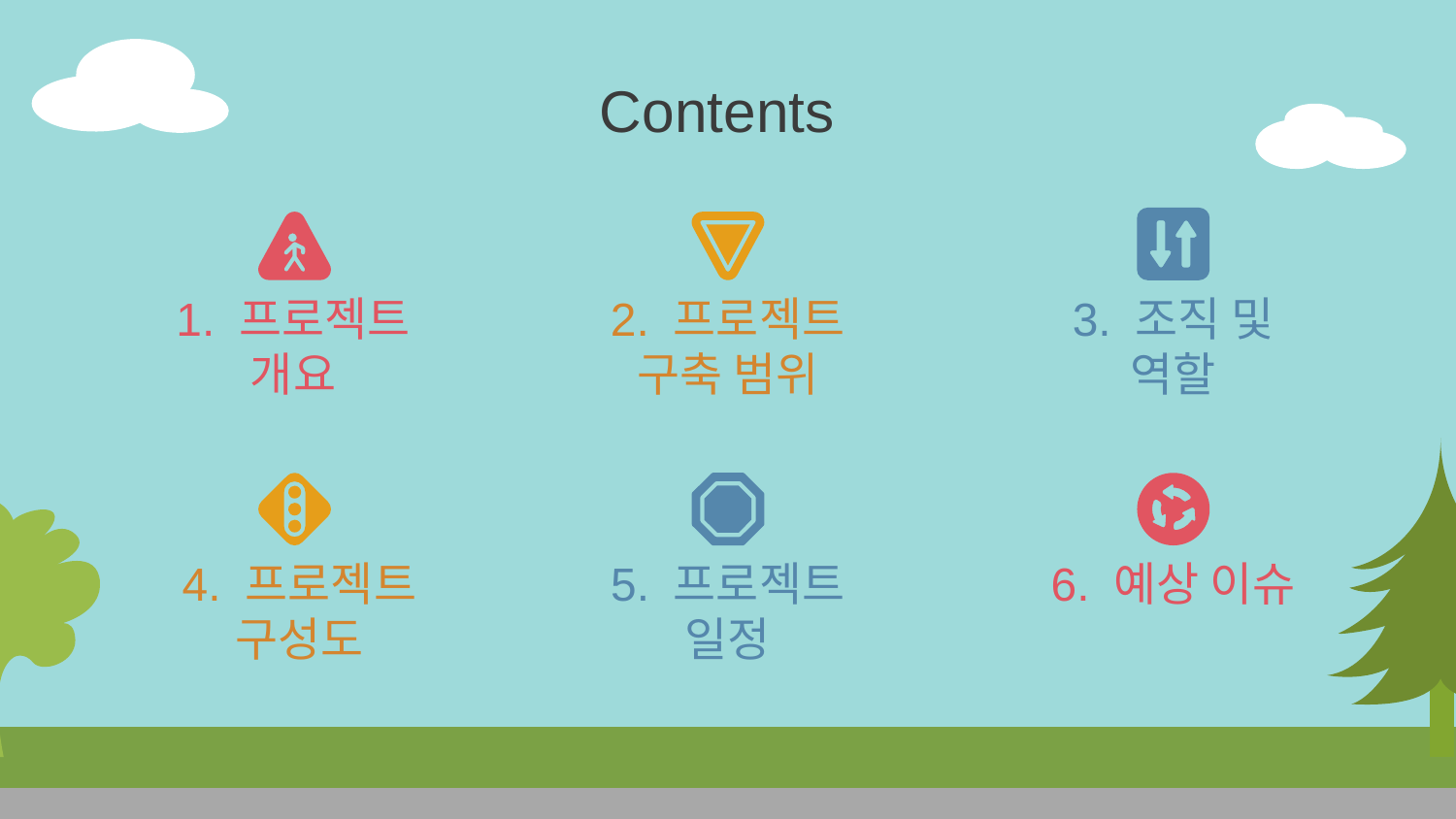

Contents

3. 조직 및 역할
# 1. 프로젝트 개요
2. 프로젝트 구축 범위

6. 예상 이슈
4. 프로젝트 구성도
5. 프로젝트 일정